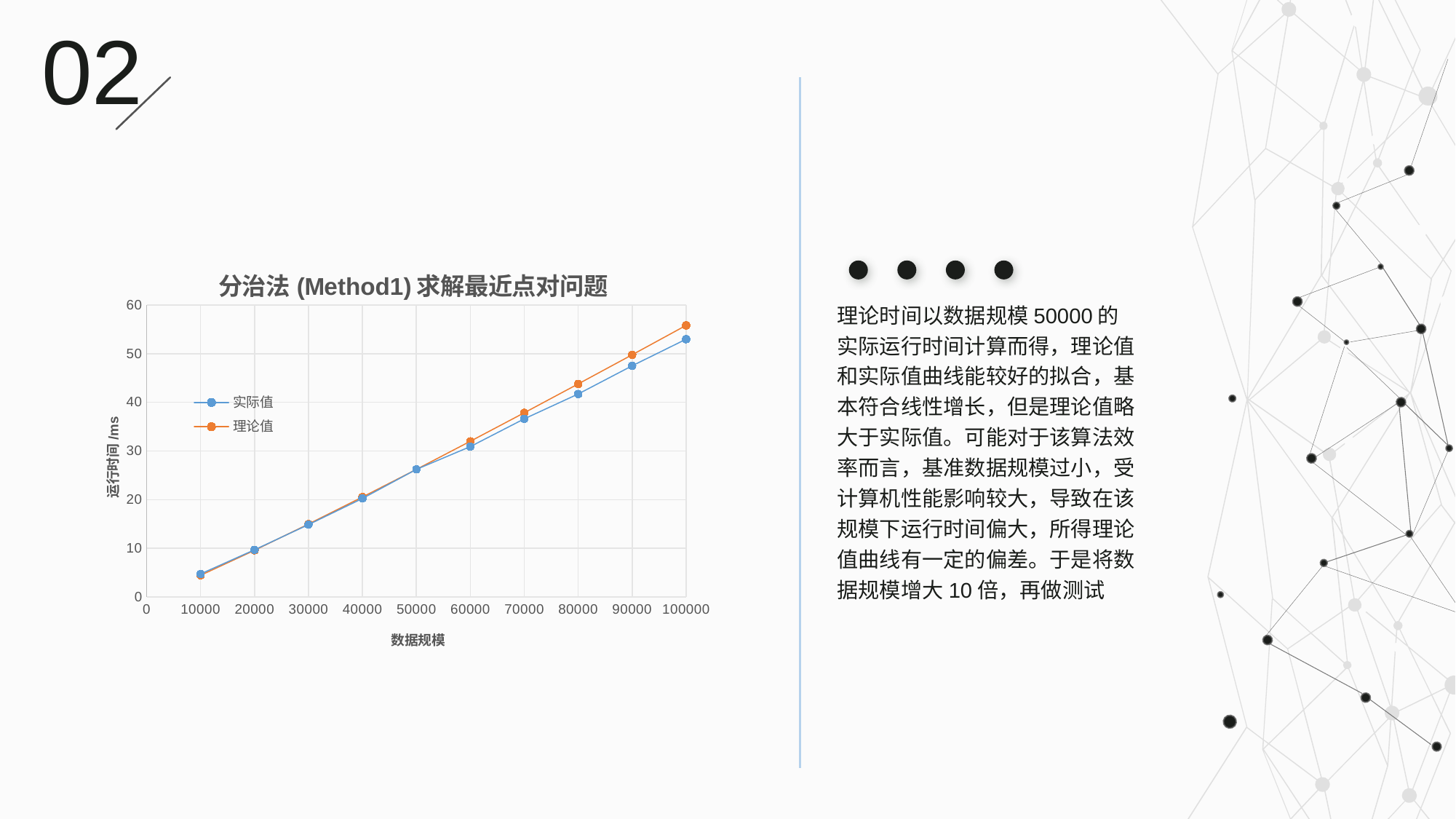

02

### Chart: 分治法(Method1)求解最近点对问题

| Category |  |  |
|---|---|---|

理论时间以数据规模50000的实际运行时间计算而得，理论值和实际值曲线能较好的拟合，基本符合线性增长，但是理论值略大于实际值。可能对于该算法效率而言，基准数据规模过小，受计算机性能影响较大，导致在该规模下运行时间偏大，所得理论值曲线有一定的偏差。于是将数据规模增大10倍，再做测试